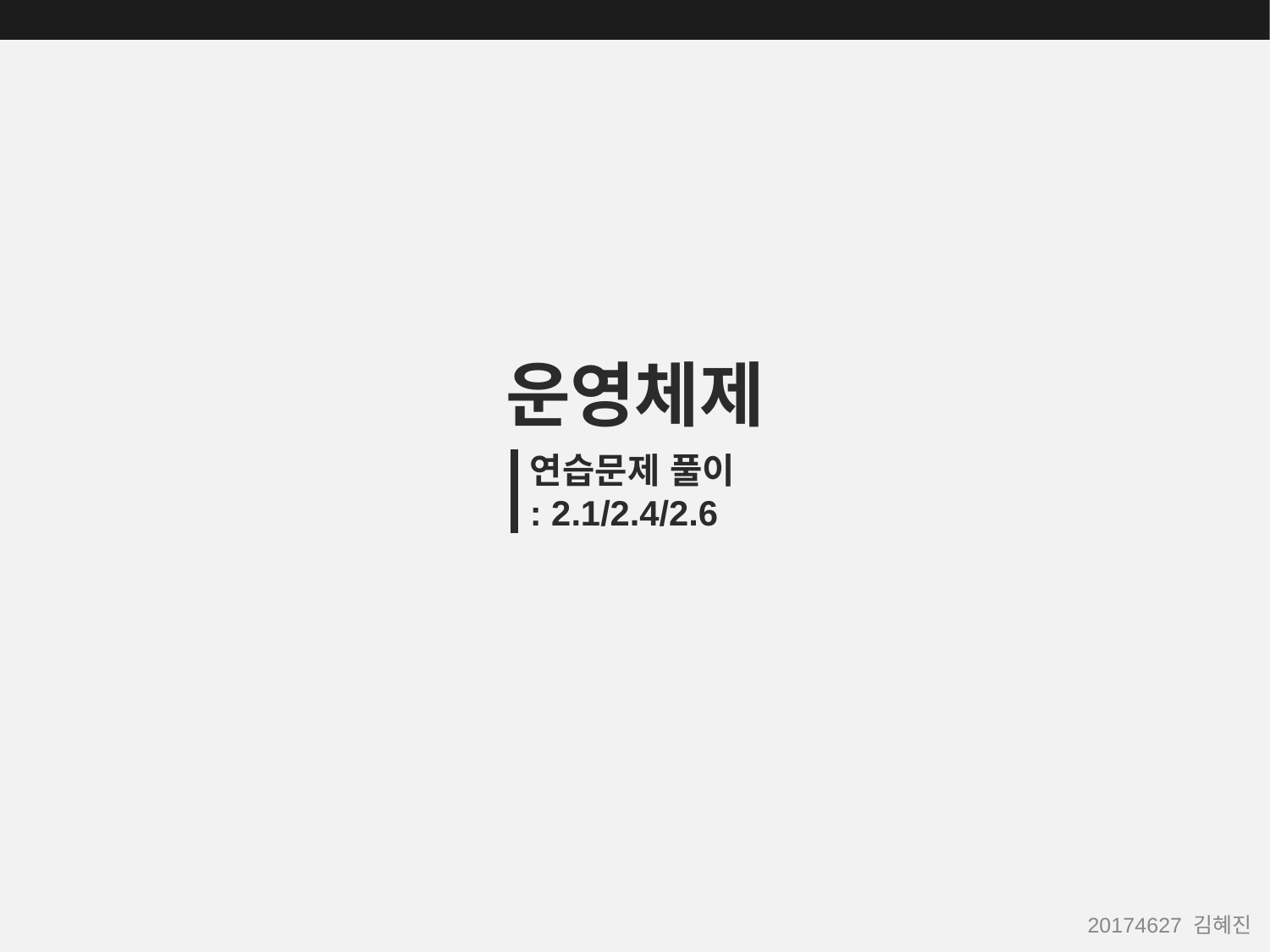

운영체제
연습문제 풀이
: 2.1/2.4/2.6

20174627 김혜진